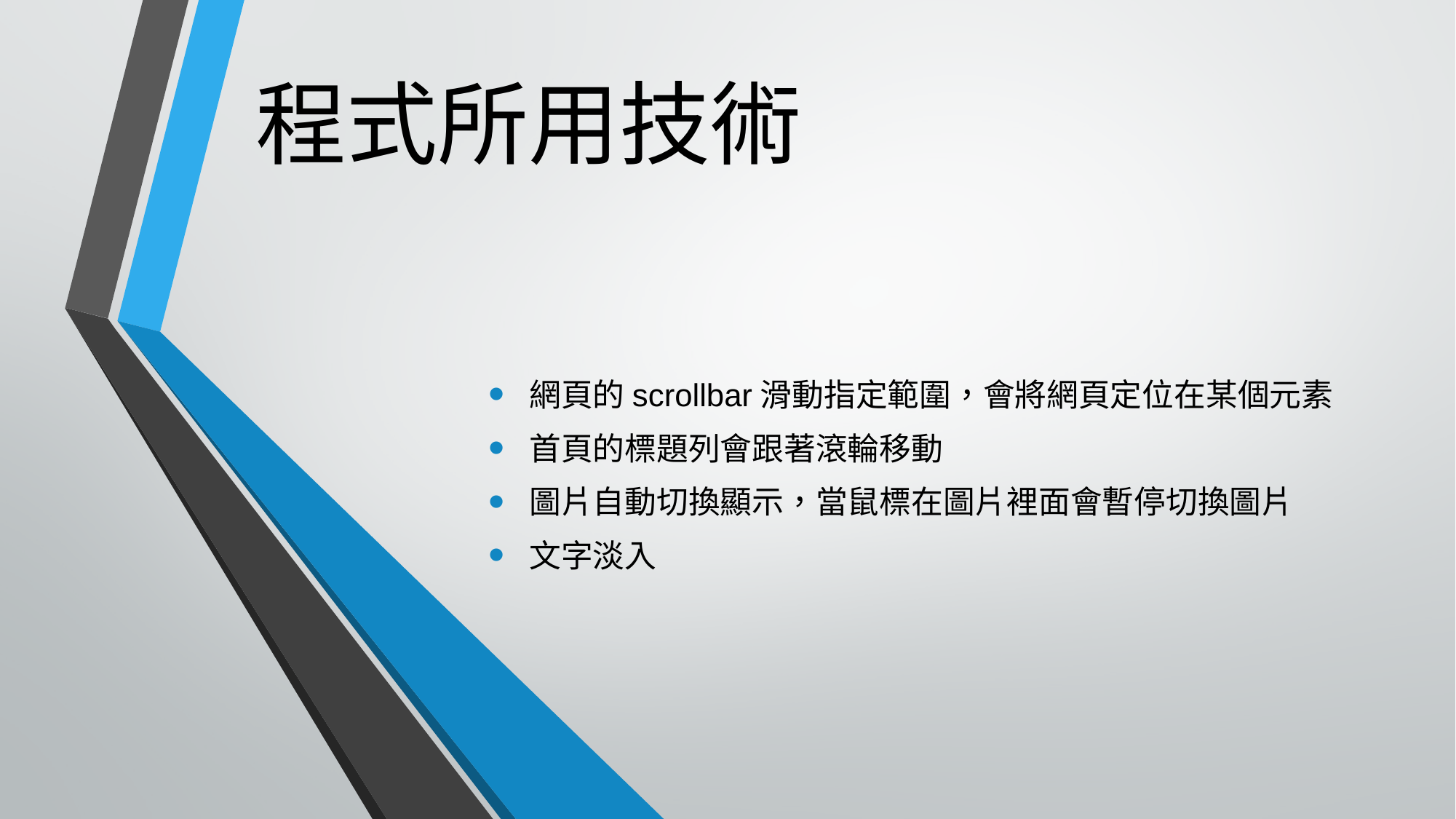

# 程式所用技術
網頁的scrollbar滑動指定範圍，會將網頁定位在某個元素
首頁的標題列會跟著滾輪移動
圖片自動切換顯示，當鼠標在圖片裡面會暫停切換圖片
文字淡入